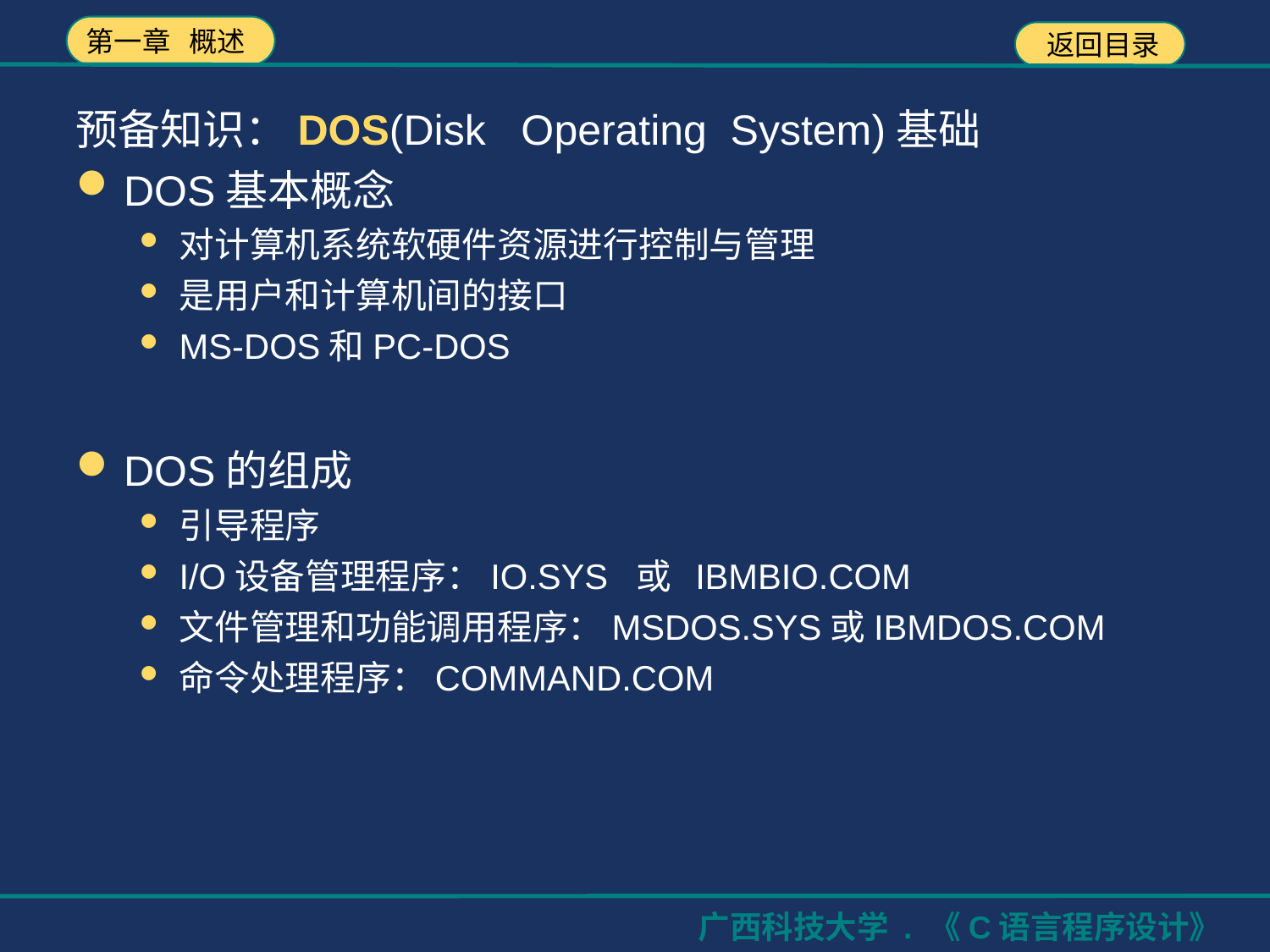

预备知识：DOS(Disk   Operating  System)基础
DOS基本概念
对计算机系统软硬件资源进行控制与管理
是用户和计算机间的接口
MS-DOS和PC-DOS

DOS的组成
引导程序
I/O设备管理程序：IO.SYS  或  IBMBIO.COM
文件管理和功能调用程序：MSDOS.SYS或IBMDOS.COM
命令处理程序：COMMAND.COM